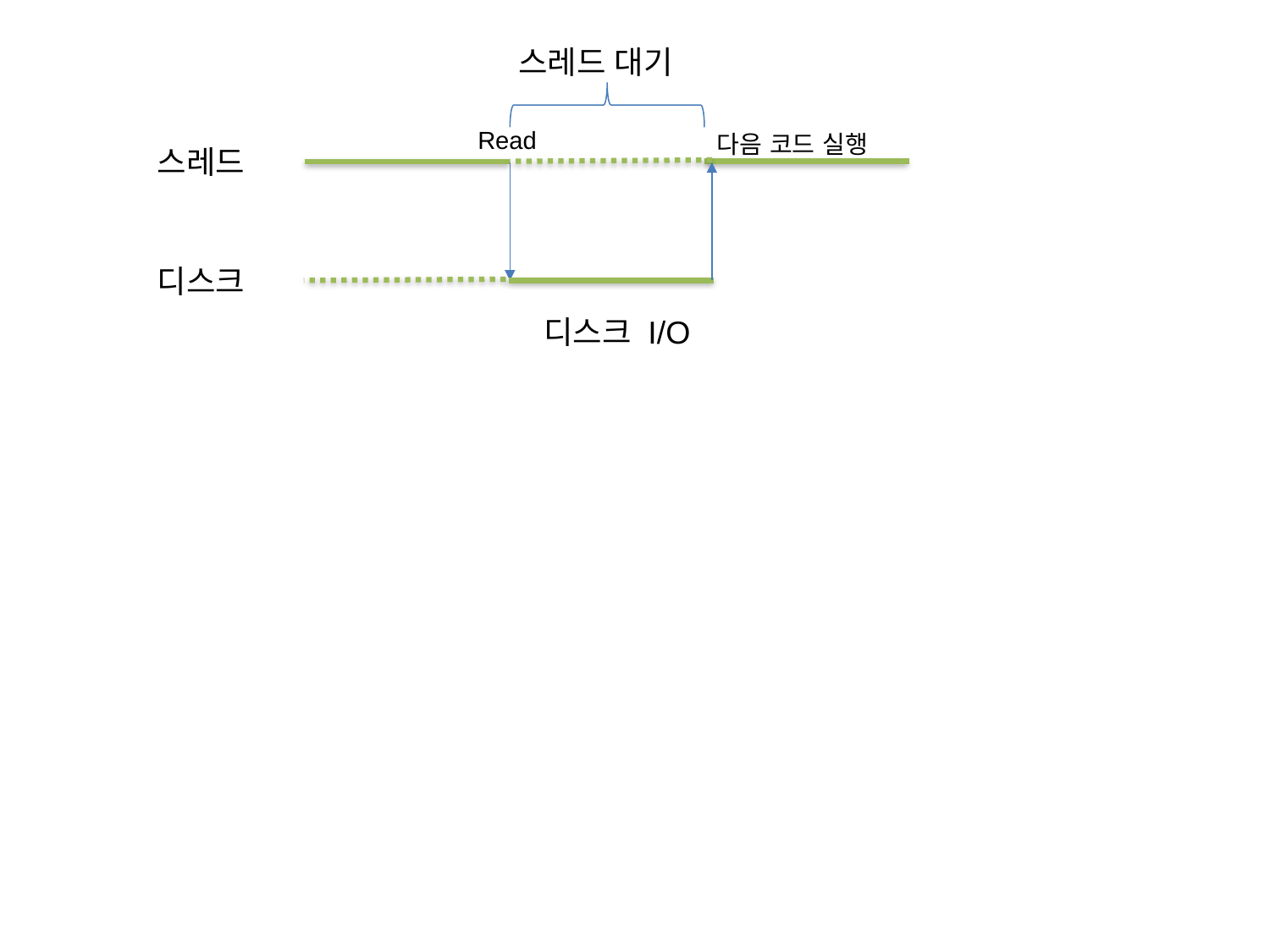

스레드 대기
Read
다음 코드 실행
스레드
디스크
디스크 I/O